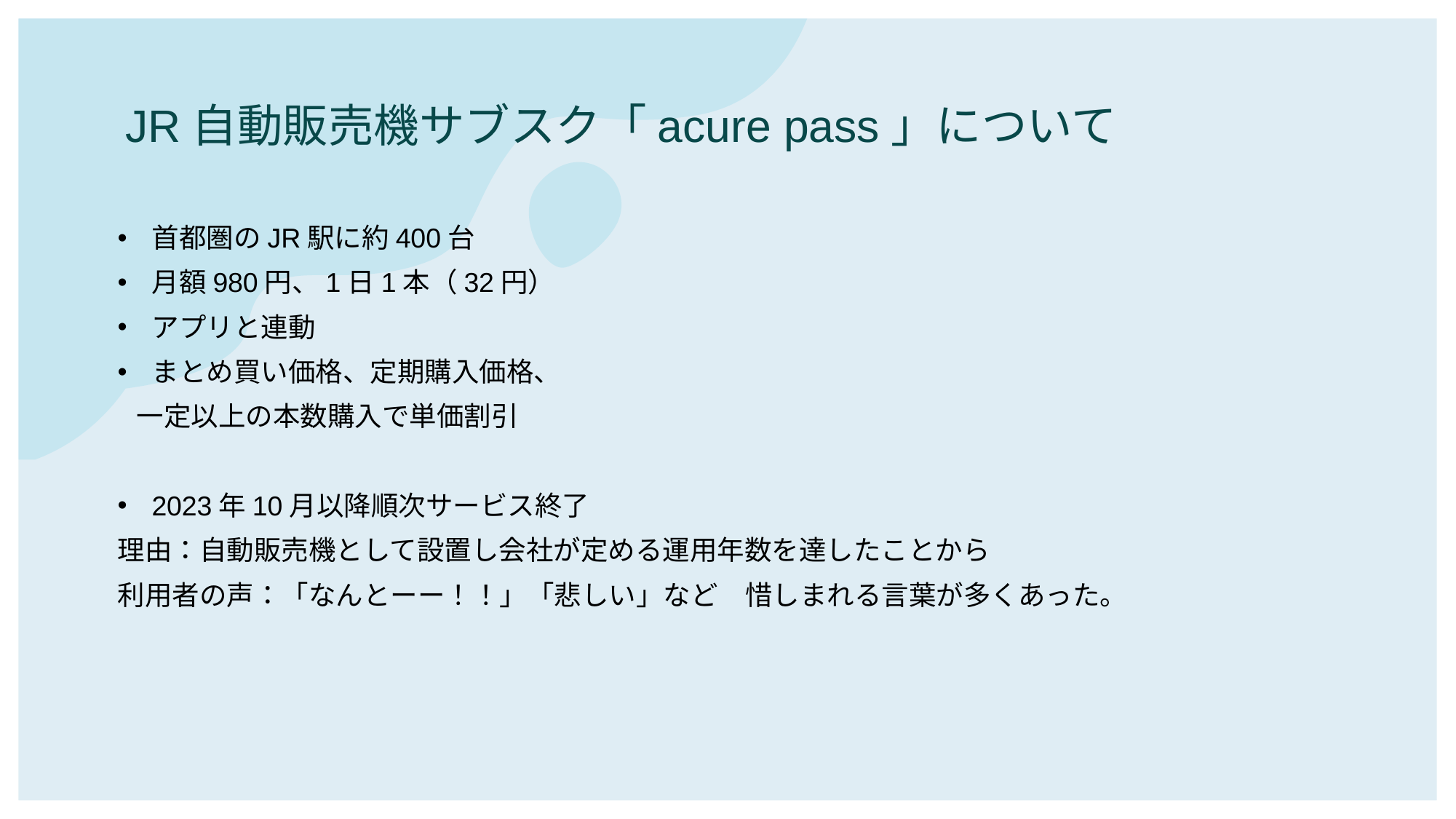

# JR自動販売機サブスク「acure pass」について
首都圏のJR駅に約400台
月額980円、1日1本（32円）
アプリと連動
まとめ買い価格、定期購入価格、
  一定以上の本数購入で単価割引

2023年10月以降順次サービス終了
理由：自動販売機として設置し会社が定める運用年数を達したことから
利用者の声：「なんとーー！！」「悲しい」など　惜しまれる言葉が多くあった。